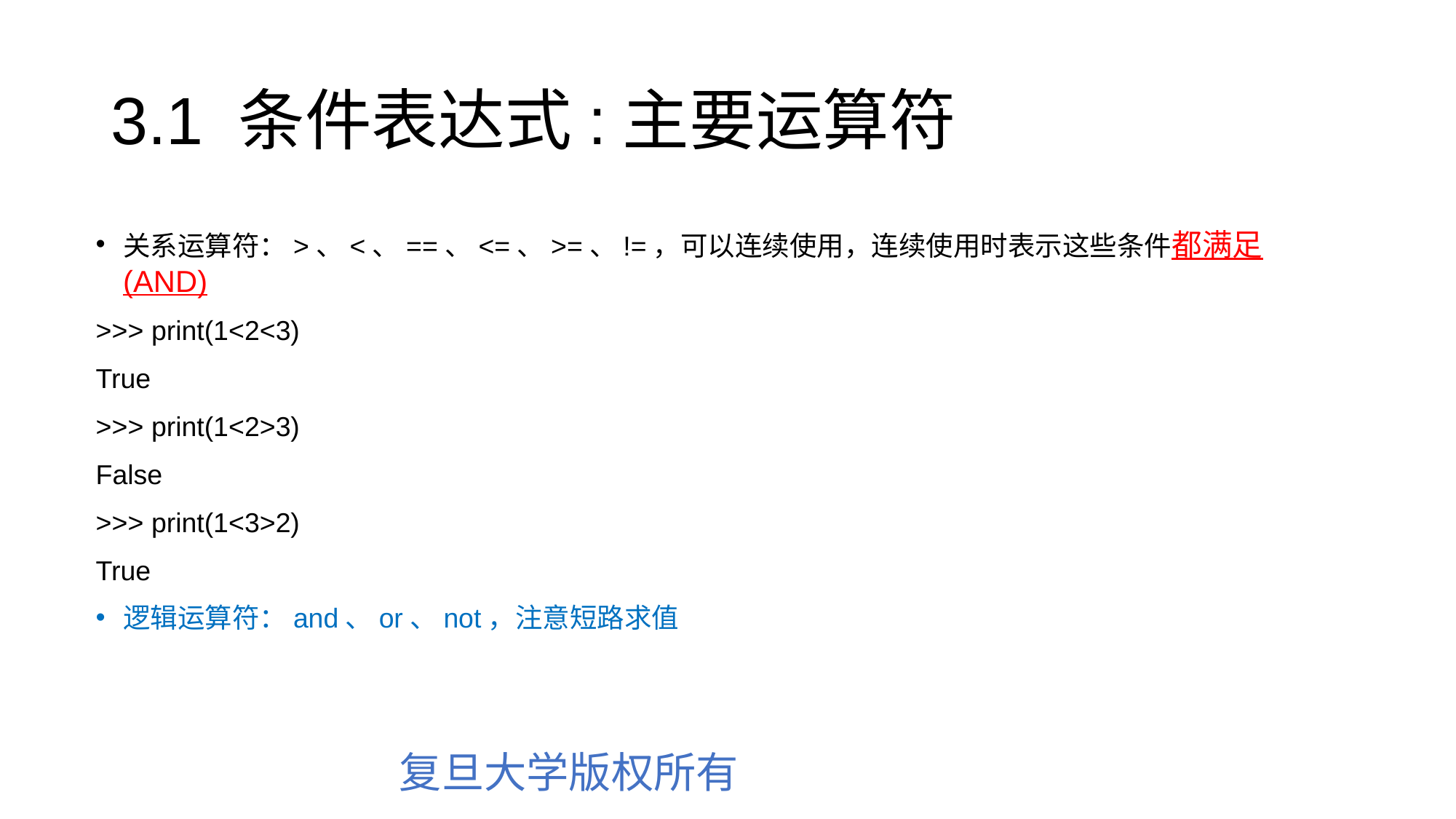

# 3.1 条件表达式:主要运算符

关系运算符：>、<、==、<=、>=、!=，可以连续使用，连续使用时表示这些条件都满足(AND)
>>> print(1<2<3)
True
>>> print(1<2>3)
False
>>> print(1<3>2)
True
逻辑运算符：and、or、not，注意短路求值